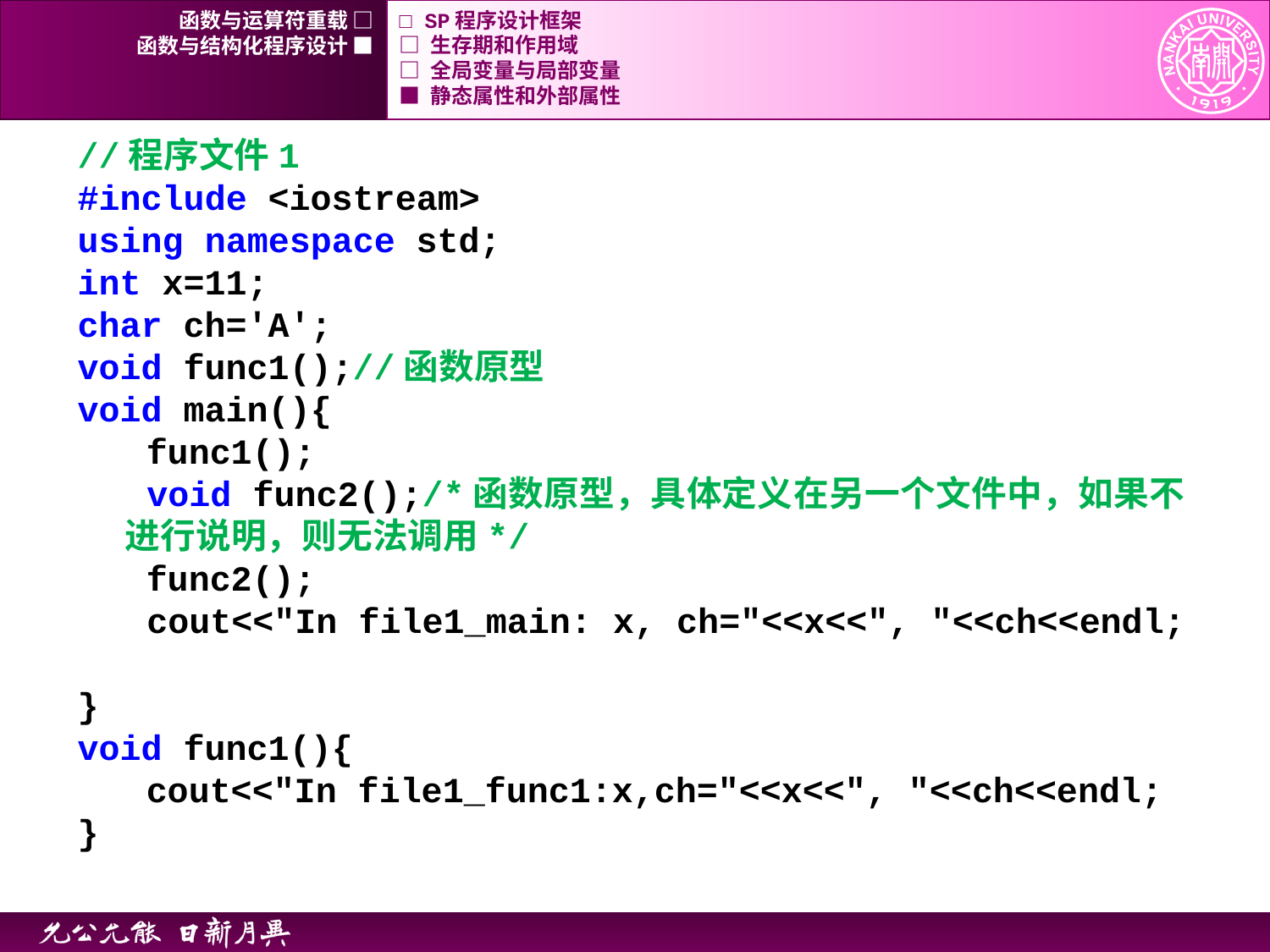

函数与运算符重载 □
□ SP程序设计框架
函数与结构化程序设计 ■
□ 生存期和作用域

□ 全局变量与局部变量

■ 静态属性和外部属性
//程序文件1
#include <iostream>
using namespace std;
int x=11;
char ch='A';
void func1();//函数原型
void main(){
	 func1();
	 void func2();/*函数原型，具体定义在另一个文件中，如果不进行说明，则无法调用*/
	 func2();
	 cout<<"In file1_main: x, ch="<<x<<", "<<ch<<endl;
}
void func1(){
	 cout<<"In file1_func1:x,ch="<<x<<", "<<ch<<endl;
}